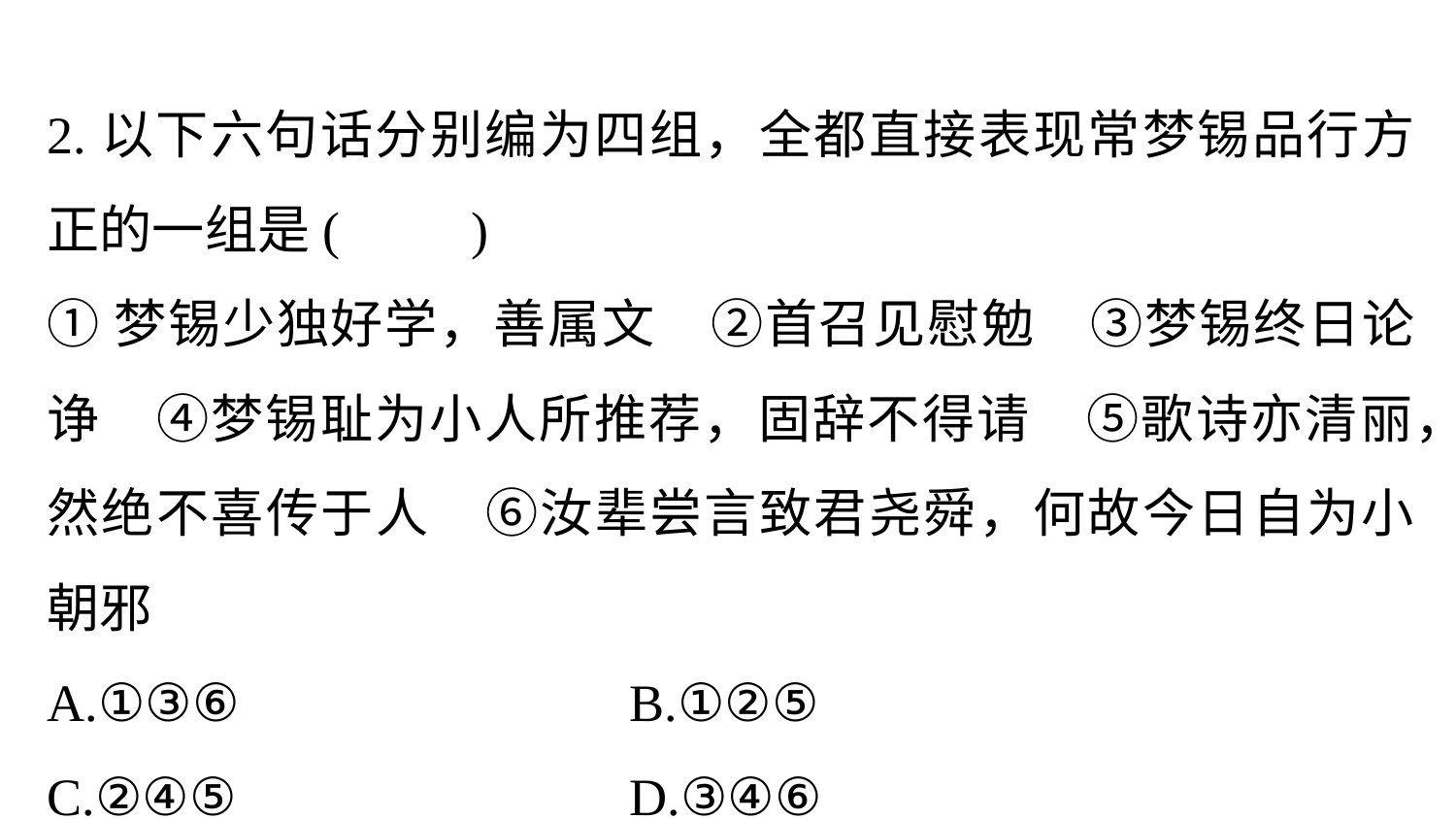

2.以下六句话分别编为四组，全都直接表现常梦锡品行方正的一组是(　　)
①梦锡少独好学，善属文　②首召见慰勉　③梦锡终日论诤　④梦锡耻为小人所推荐，固辞不得请　⑤歌诗亦清丽，然绝不喜传于人　⑥汝辈尝言致君尧舜，何故今日自为小朝邪
A.①③⑥  			B.①②⑤
C.②④⑤  			D.③④⑥